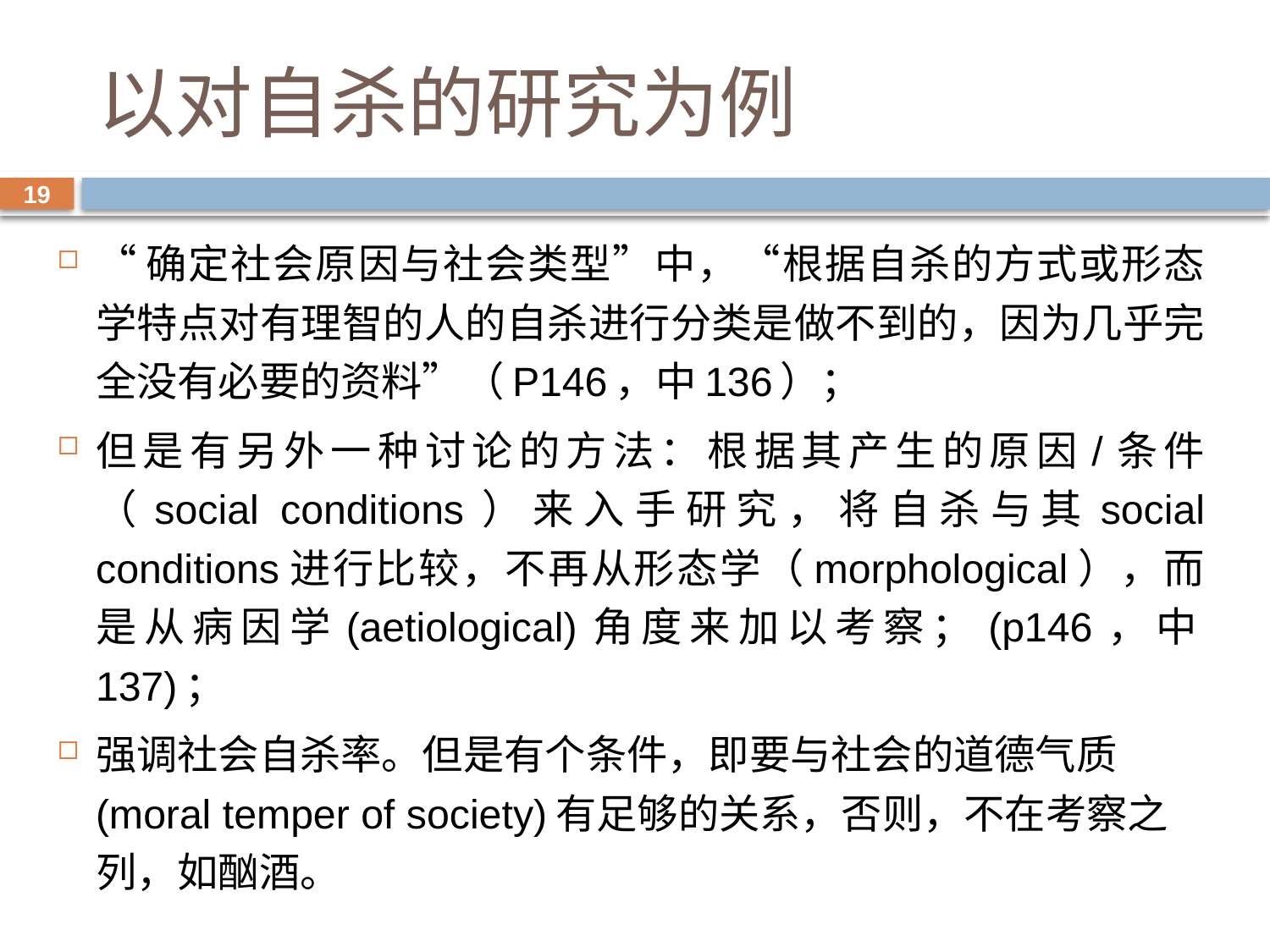

# 以对自杀的研究为例
19
“确定社会原因与社会类型”中，“根据自杀的方式或形态学特点对有理智的人的自杀进行分类是做不到的，因为几乎完全没有必要的资料”（P146，中136）；
但是有另外一种讨论的方法：根据其产生的原因/条件（social conditions）来入手研究，将自杀与其social conditions进行比较，不再从形态学（morphological），而是从病因学(aetiological)角度来加以考察；(p146，中137)；
强调社会自杀率。但是有个条件，即要与社会的道德气质(moral temper of society)有足够的关系，否则，不在考察之列，如酗酒。